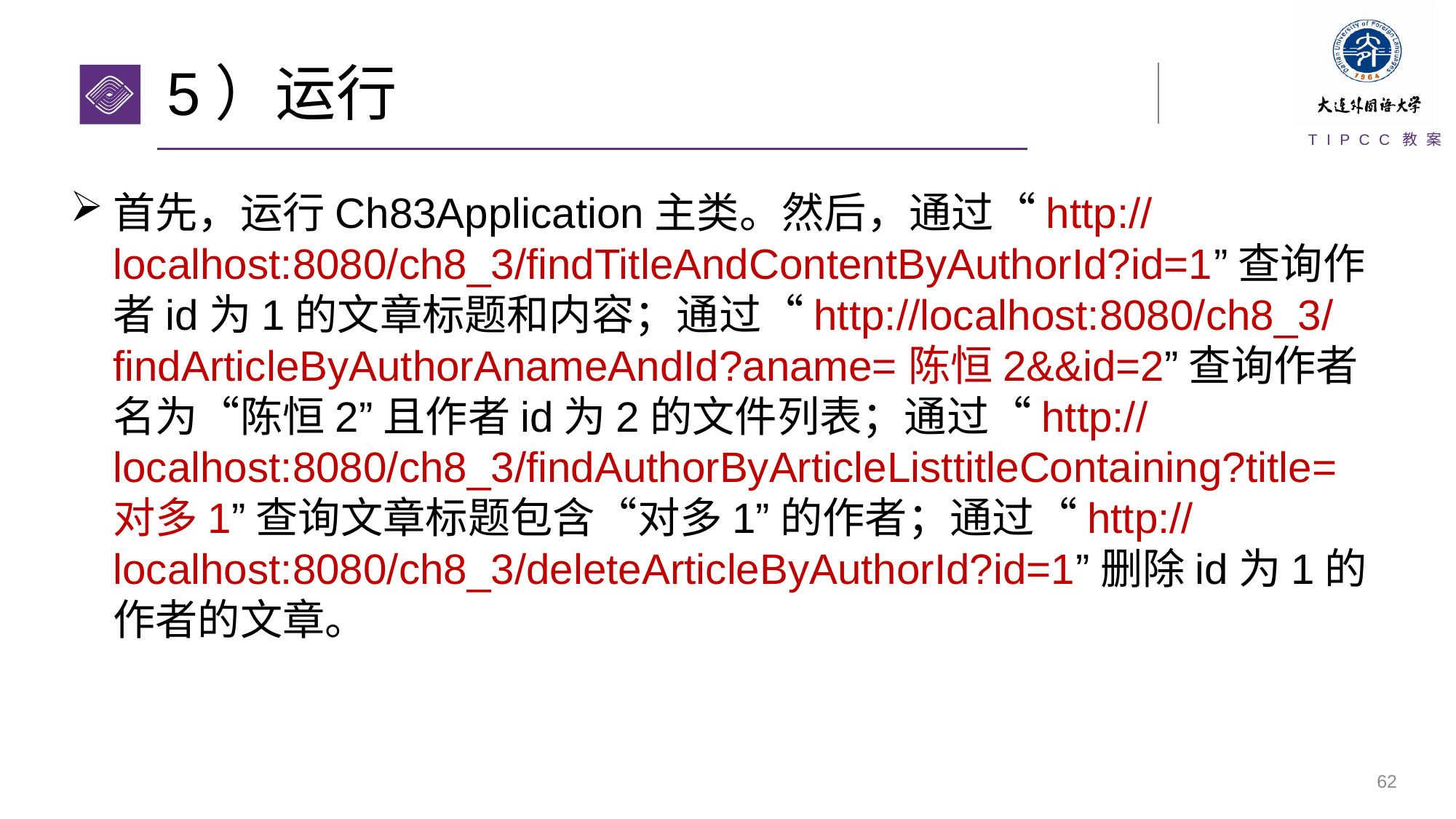

# 5）运行
首先，运行Ch83Application主类。然后，通过“http://localhost:8080/ch8_3/findTitleAndContentByAuthorId?id=1”查询作者id为1的文章标题和内容；通过“http://localhost:8080/ch8_3/findArticleByAuthorAnameAndId?aname=陈恒2&&id=2”查询作者名为“陈恒2”且作者id为2的文件列表；通过“http://localhost:8080/ch8_3/findAuthorByArticleListtitleContaining?title=对多1”查询文章标题包含“对多1”的作者；通过“http://localhost:8080/ch8_3/deleteArticleByAuthorId?id=1”删除id为1的作者的文章。
62